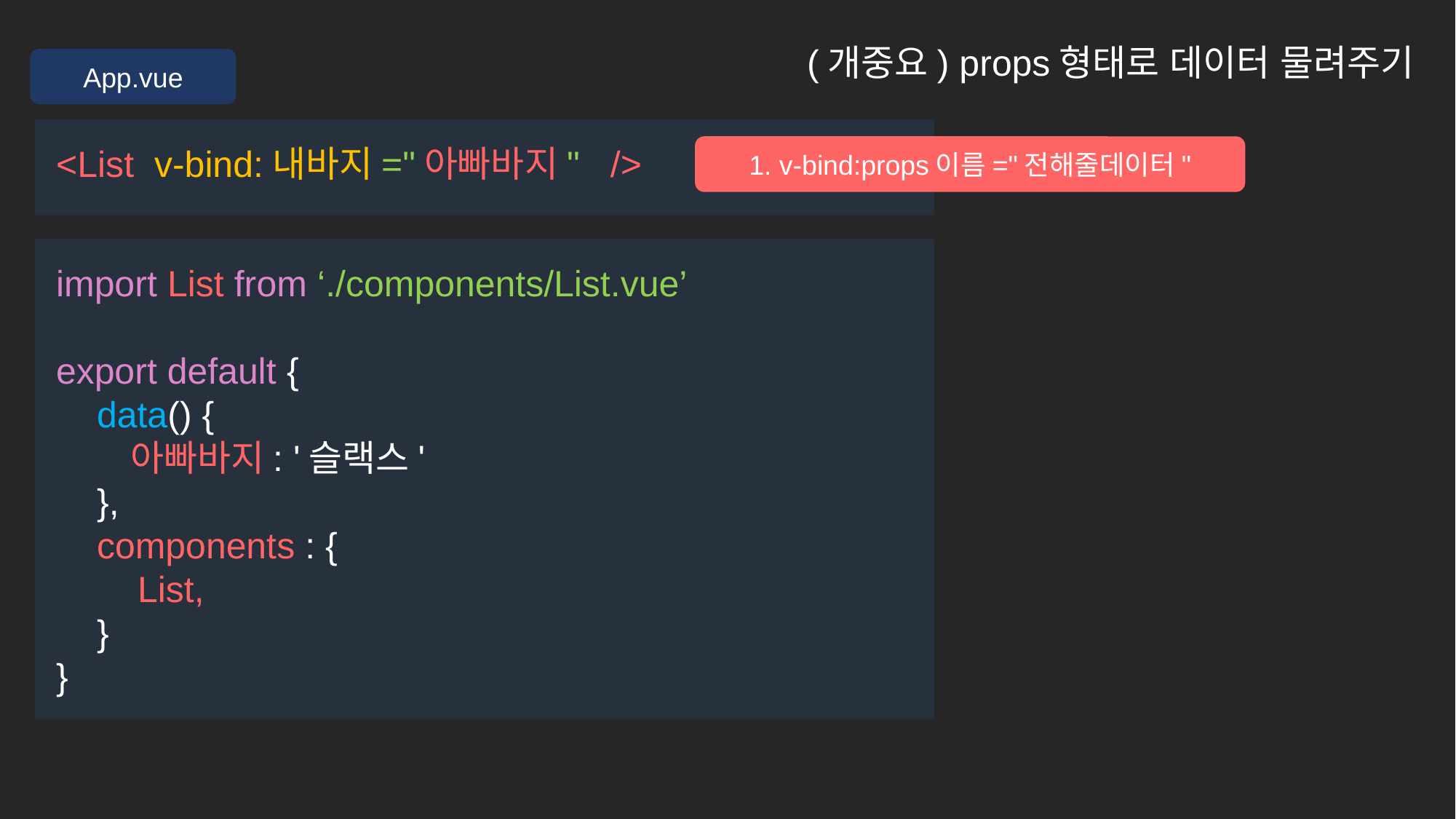

(개중요) props형태로 데이터 물려주기
App.vue
<List  v-bind:내바지="아빠바지"   />
1. v-bind:props이름="전해줄데이터"
import List from ‘./components/List.vue’

export default {
    data() {
        아빠바지: '슬랙스'
    },
    components : {
        List,
    }
}